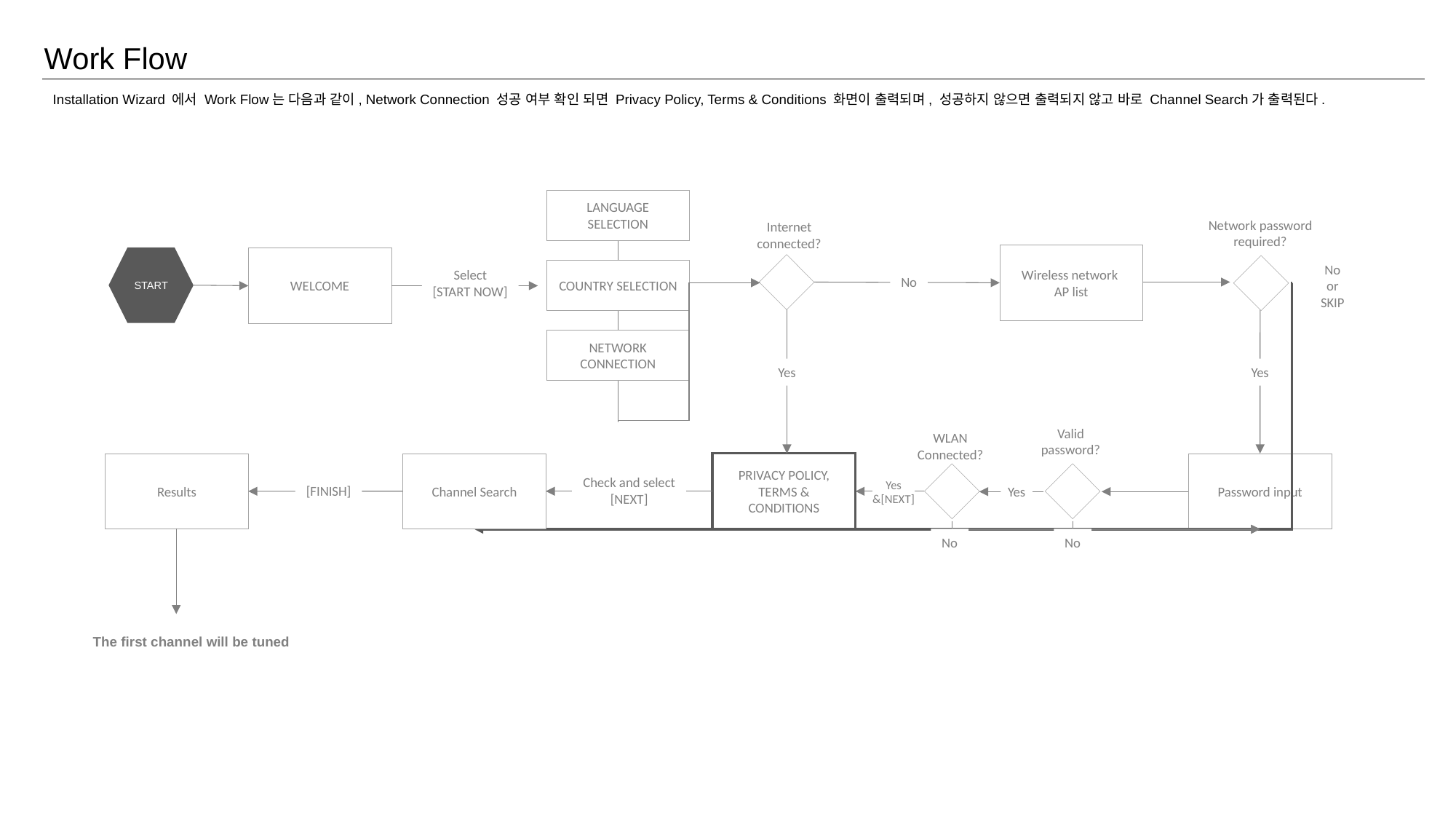

Work Flow
Installation Wizard 에서 Work Flow는 다음과 같이, Network Connection 성공 여부 확인 되면 Privacy Policy, Terms & Conditions 화면이 출력되며, 성공하지 않으면 출력되지 않고 바로 Channel Search가 출력된다.
LANGUAGE SELECTION
Network password
required?
Internet
connected?
Wireless network
AP list

START
WELCOME
No
or
SKIP
COUNTRY SELECTION
Select
[START NOW]

No

NETWORK CONNECTION
Yes
Yes
Valid
password?
WLAN
Connected?
Results
Channel Search
PRIVACY POLICY, TERMS & CONDITIONS
Password input
Check and select [NEXT]

[FINISH]
Yes
&[NEXT]
Yes

No
No
The first channel will be tuned